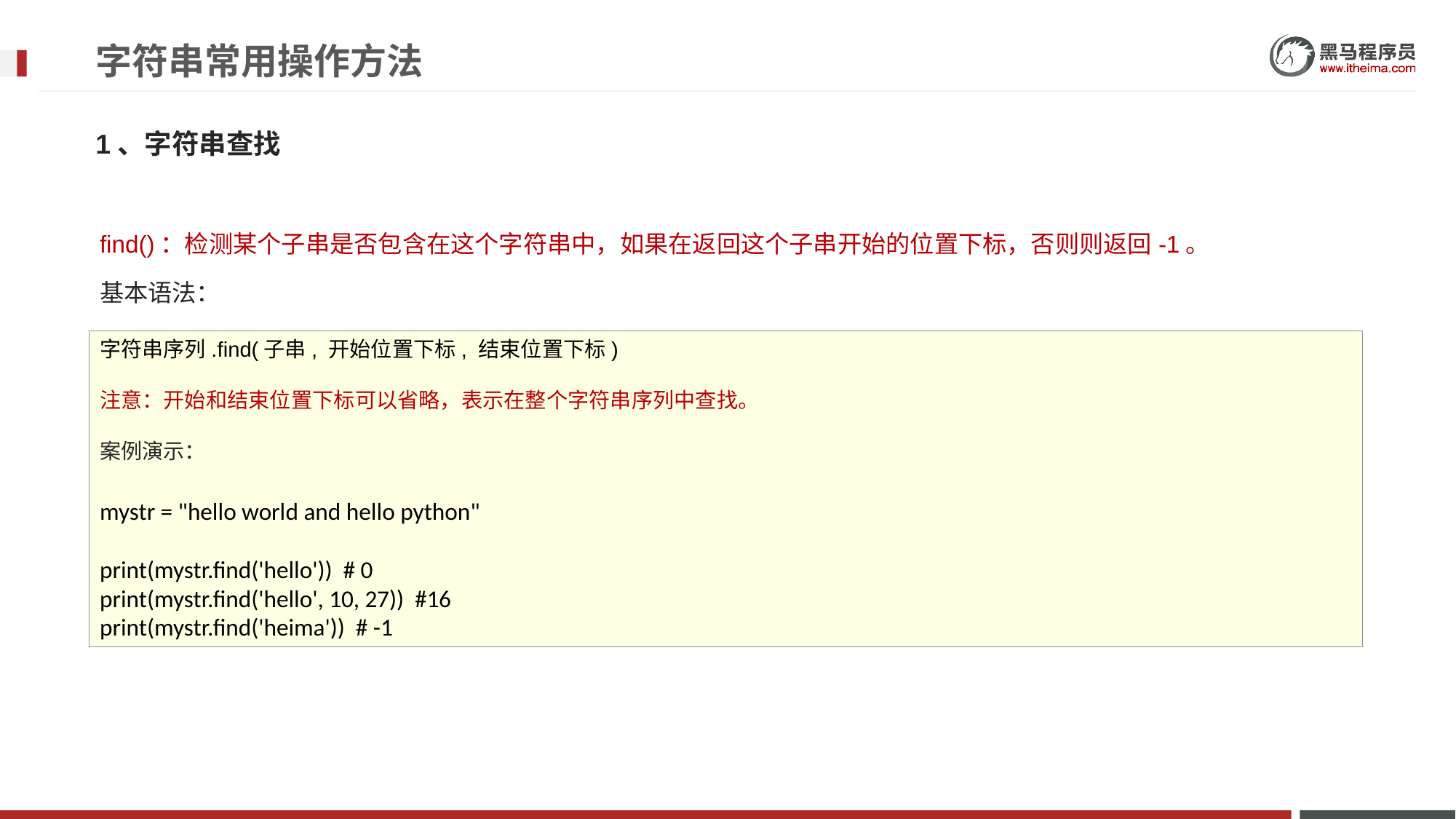

# 字符串常用操作方法
1、字符串查找
find()：检测某个子串是否包含在这个字符串中，如果在返回这个子串开始的位置下标，否则则返回-1。
基本语法：
字符串序列.find(子串, 开始位置下标, 结束位置下标)

注意：开始和结束位置下标可以省略，表示在整个字符串序列中查找。

案例演示：

mystr = "hello world and hello python"
print(mystr.find('hello'))  # 0
print(mystr.find('hello', 10, 27))  #16
print(mystr.find('heima'))  # -1